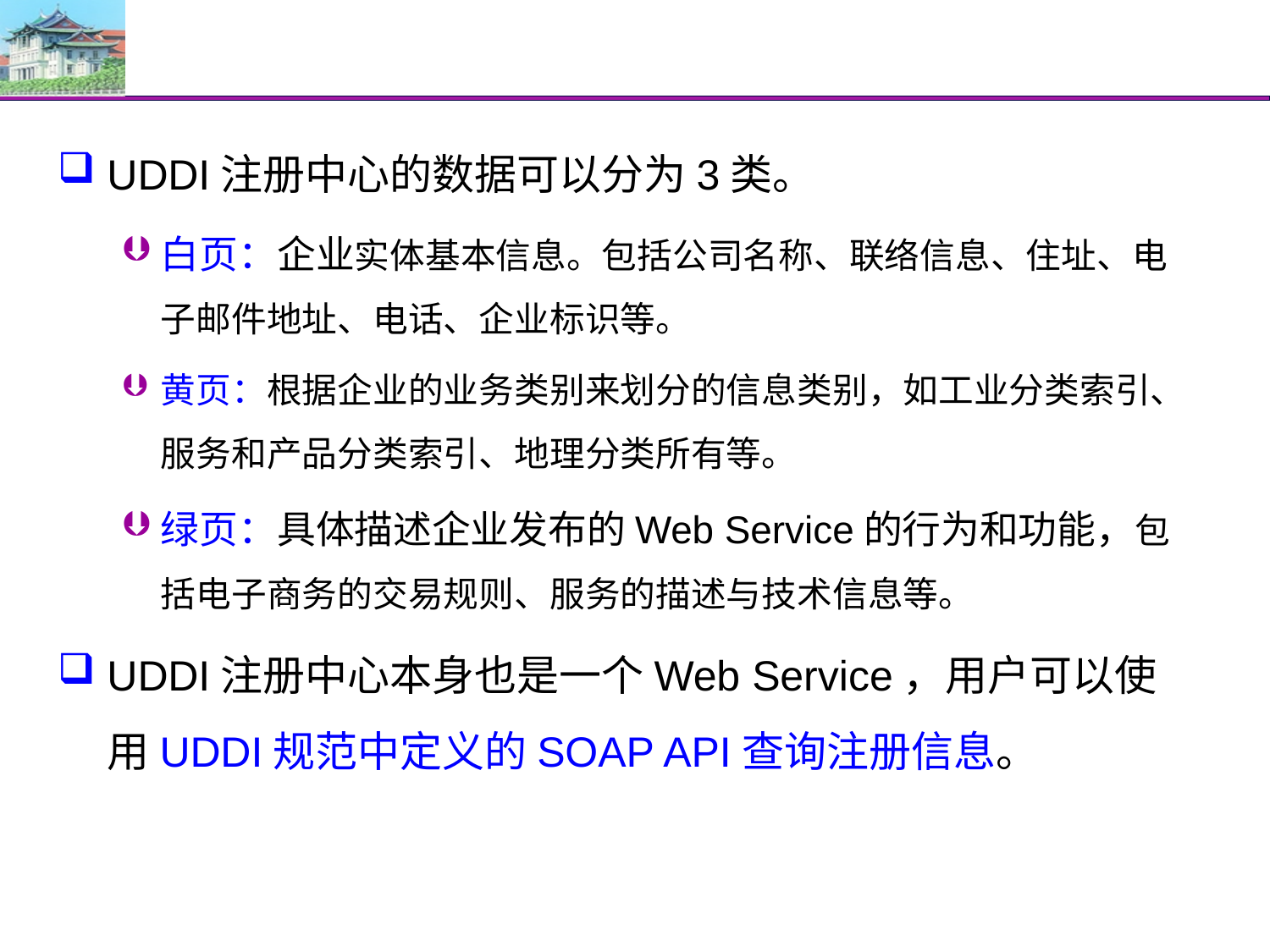

#
UDDI注册中心的数据可以分为3类。
白页：企业实体基本信息。包括公司名称、联络信息、住址、电子邮件地址、电话、企业标识等。
黄页：根据企业的业务类别来划分的信息类别，如工业分类索引、服务和产品分类索引、地理分类所有等。
绿页：具体描述企业发布的Web Service的行为和功能，包括电子商务的交易规则、服务的描述与技术信息等。
UDDI注册中心本身也是一个Web Service，用户可以使用UDDI规范中定义的SOAP API查询注册信息。